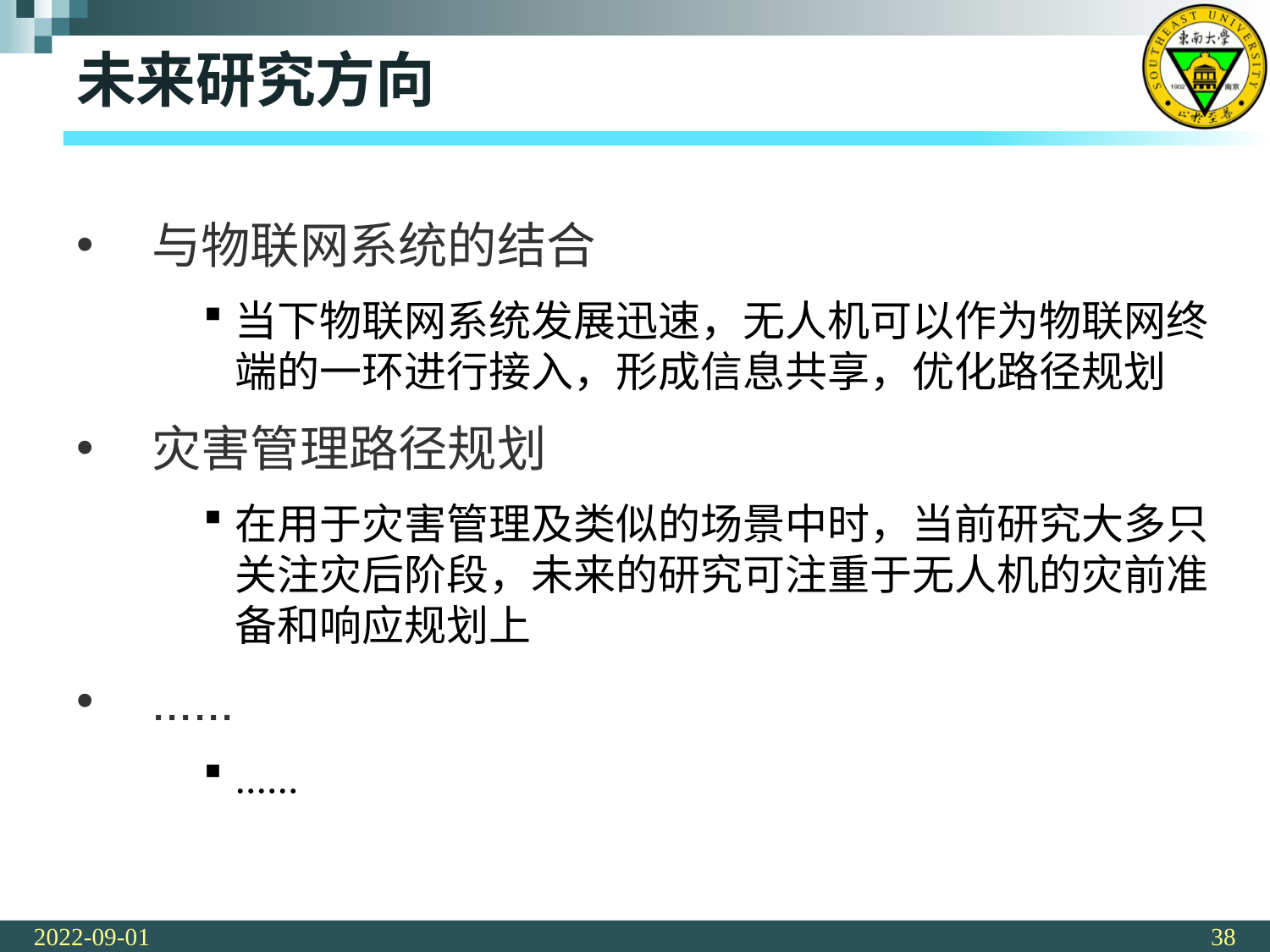

# 未来研究方向
与物联网系统的结合
当下物联网系统发展迅速，无人机可以作为物联网终端的一环进行接入，形成信息共享，优化路径规划
灾害管理路径规划
在用于灾害管理及类似的场景中时，当前研究大多只关注灾后阶段，未来的研究可注重于无人机的灾前准备和响应规划上
......
......
2022-09-01
38